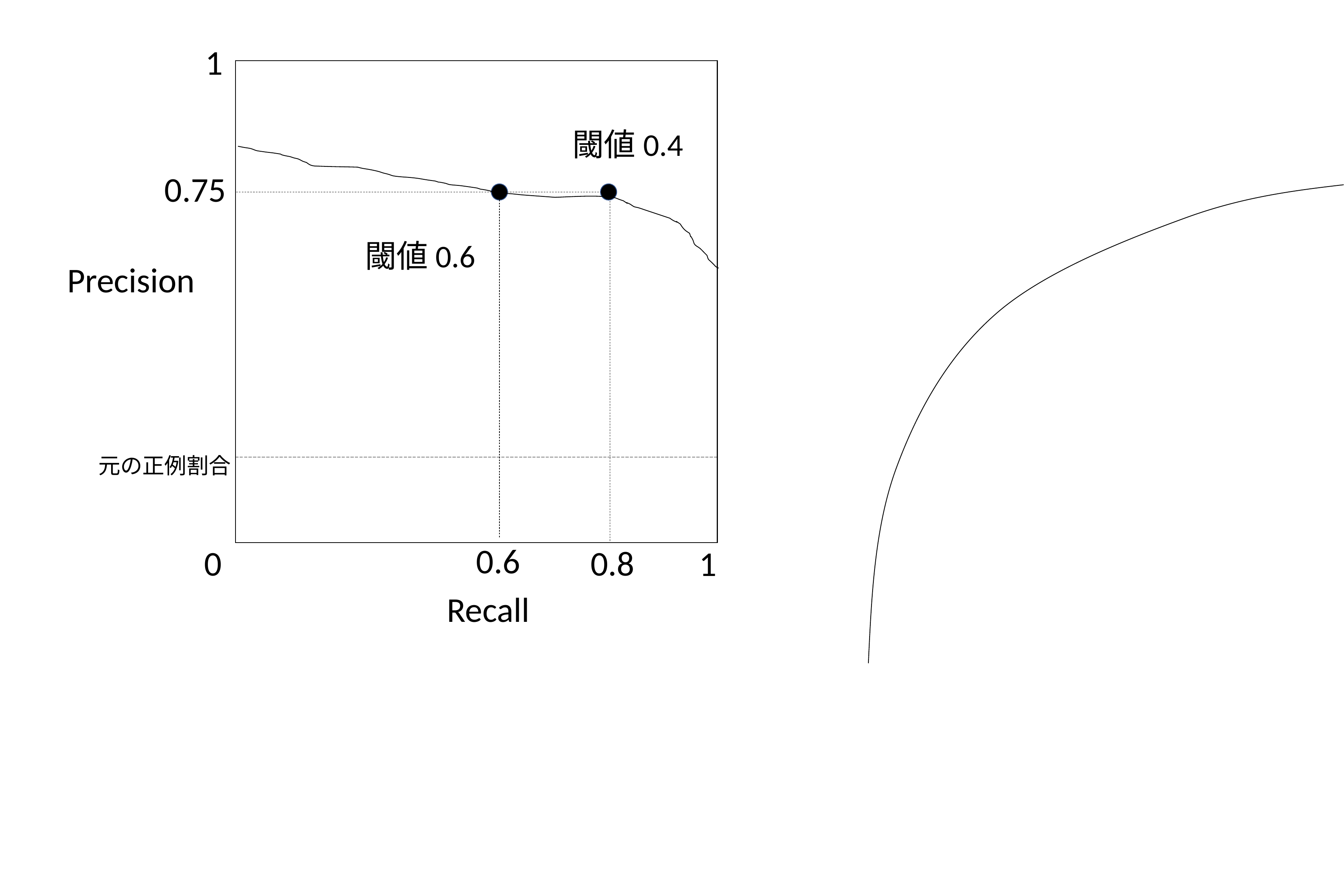

1

閾値0.4

0.75

閾値0.6
Precision
元の正例割合
0.6
0
0.8
1
Recall